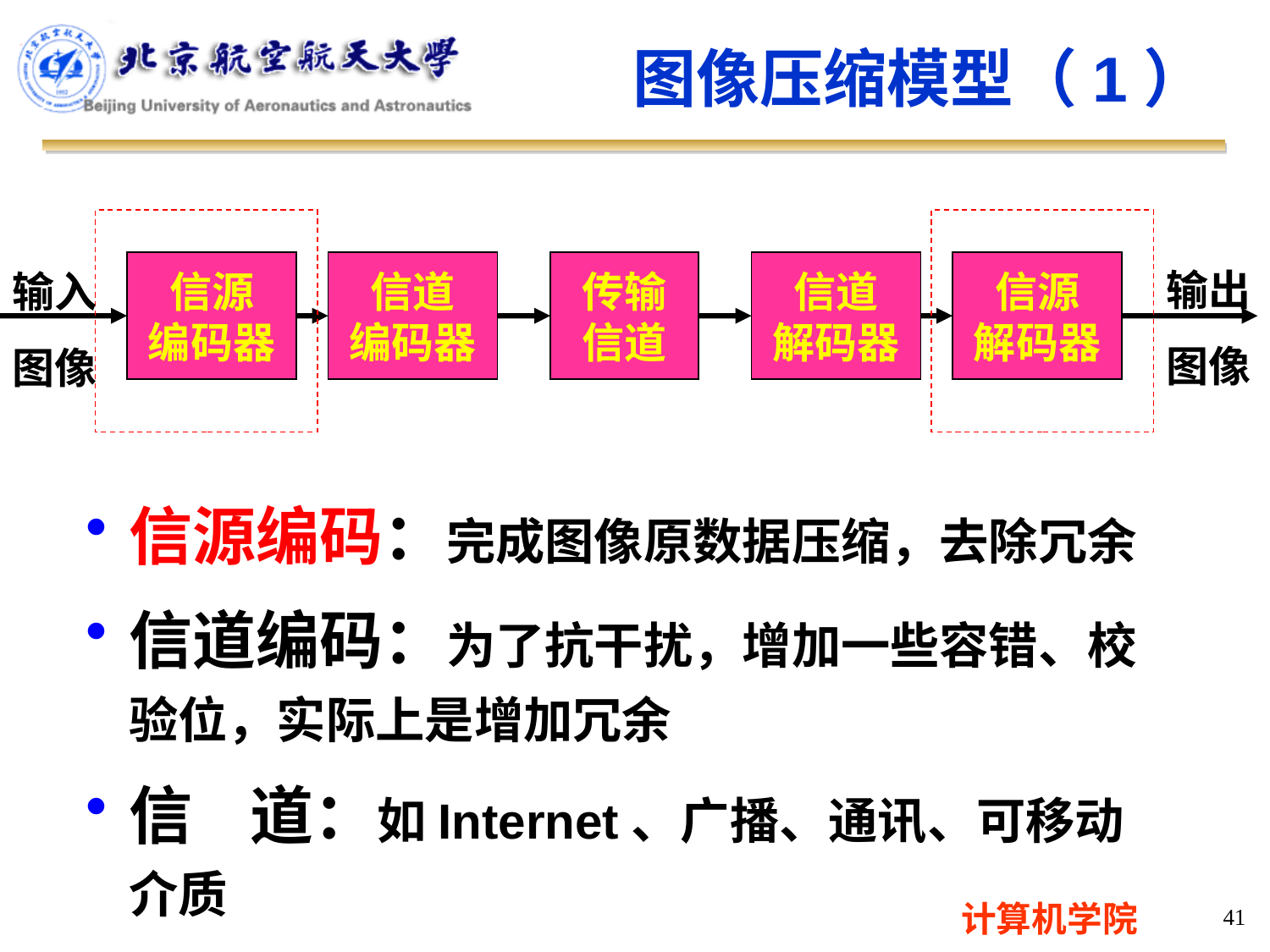

图像压缩模型（1）

输出图像
输入图像
信源
编码器
信道
编码器
传输
信道
信道
解码器
信源
解码器

信源编码：完成图像原数据压缩，去除冗余
信道编码：为了抗干扰，增加一些容错、校验位，实际上是增加冗余
信    道：如Internet、广播、通讯、可移动介质
41